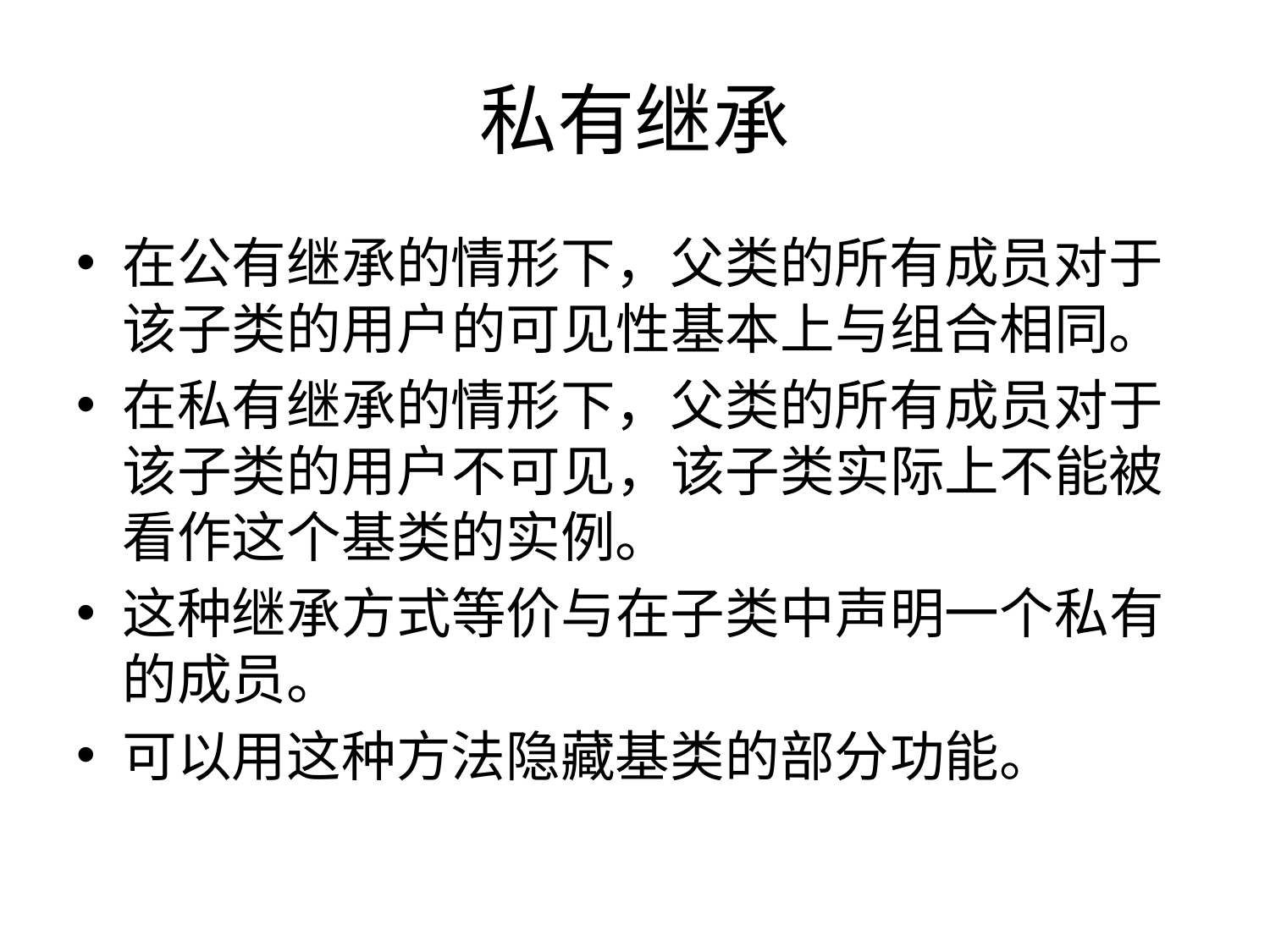

# 私有继承
在公有继承的情形下，父类的所有成员对于该子类的用户的可见性基本上与组合相同。
在私有继承的情形下，父类的所有成员对于该子类的用户不可见，该子类实际上不能被看作这个基类的实例。
这种继承方式等价与在子类中声明一个私有的成员。
可以用这种方法隐藏基类的部分功能。